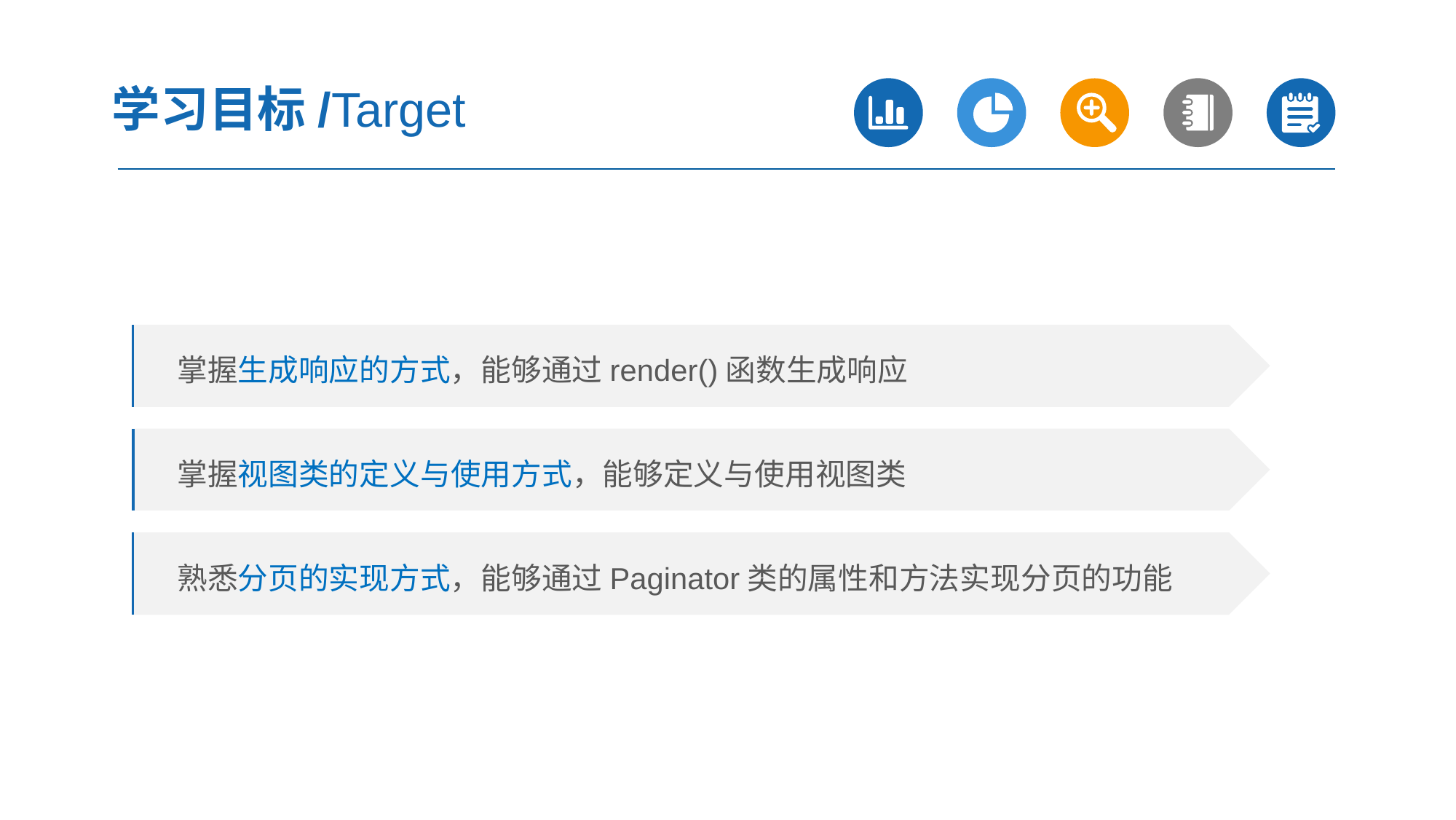

学习目标/Target
    掌握生成响应的方式，能够通过render()函数生成响应

    掌握视图类的定义与使用方式，能够定义与使用视图类

    熟悉分页的实现方式，能够通过Paginator类的属性和方法实现分页的功能